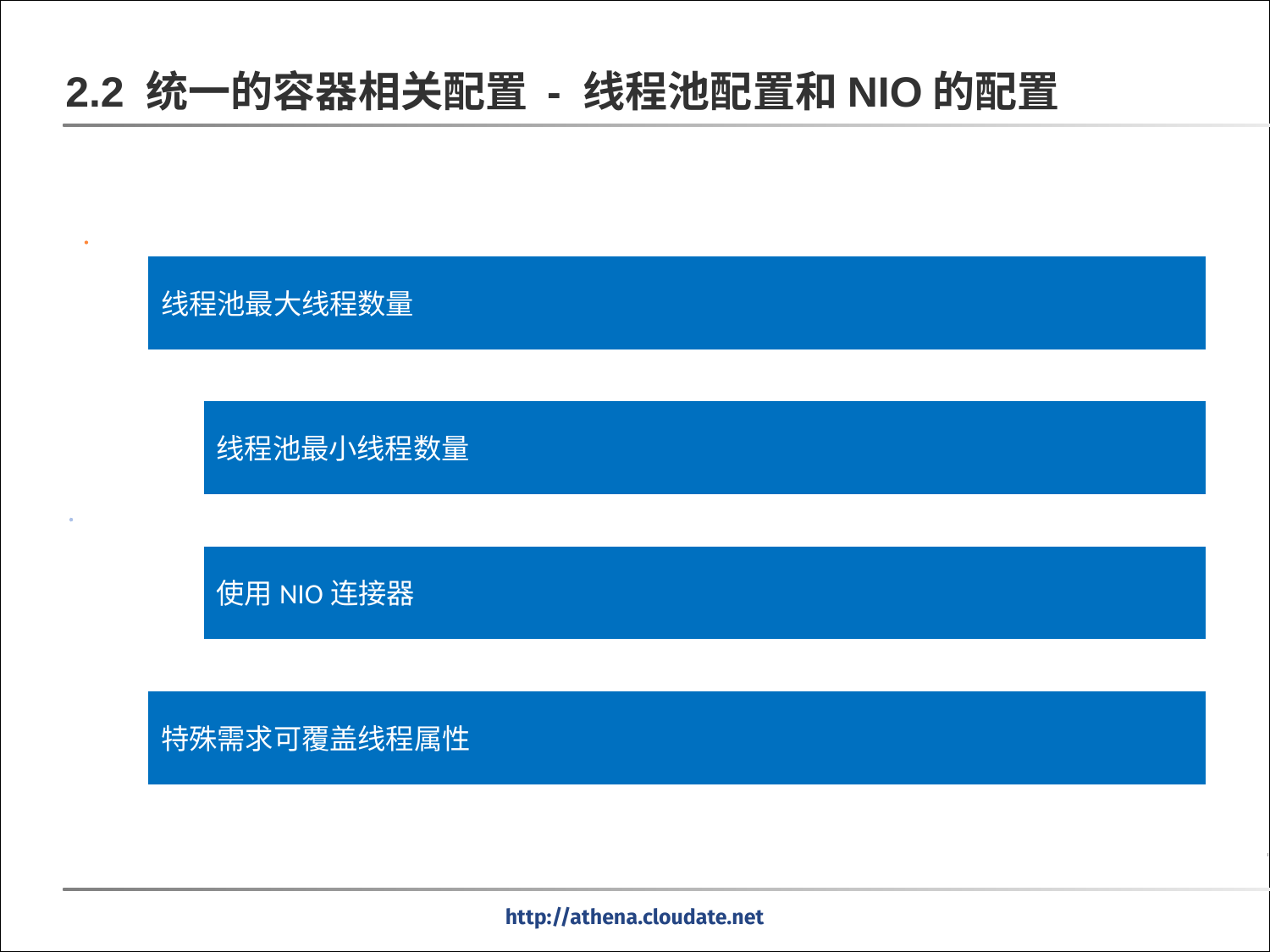

# 2.2 统一的容器相关配置 - 线程池配置和NIO的配置
线程池最大线程数量
线程池最小线程数量
特殊需求可覆盖线程属性
使用NIO连接器